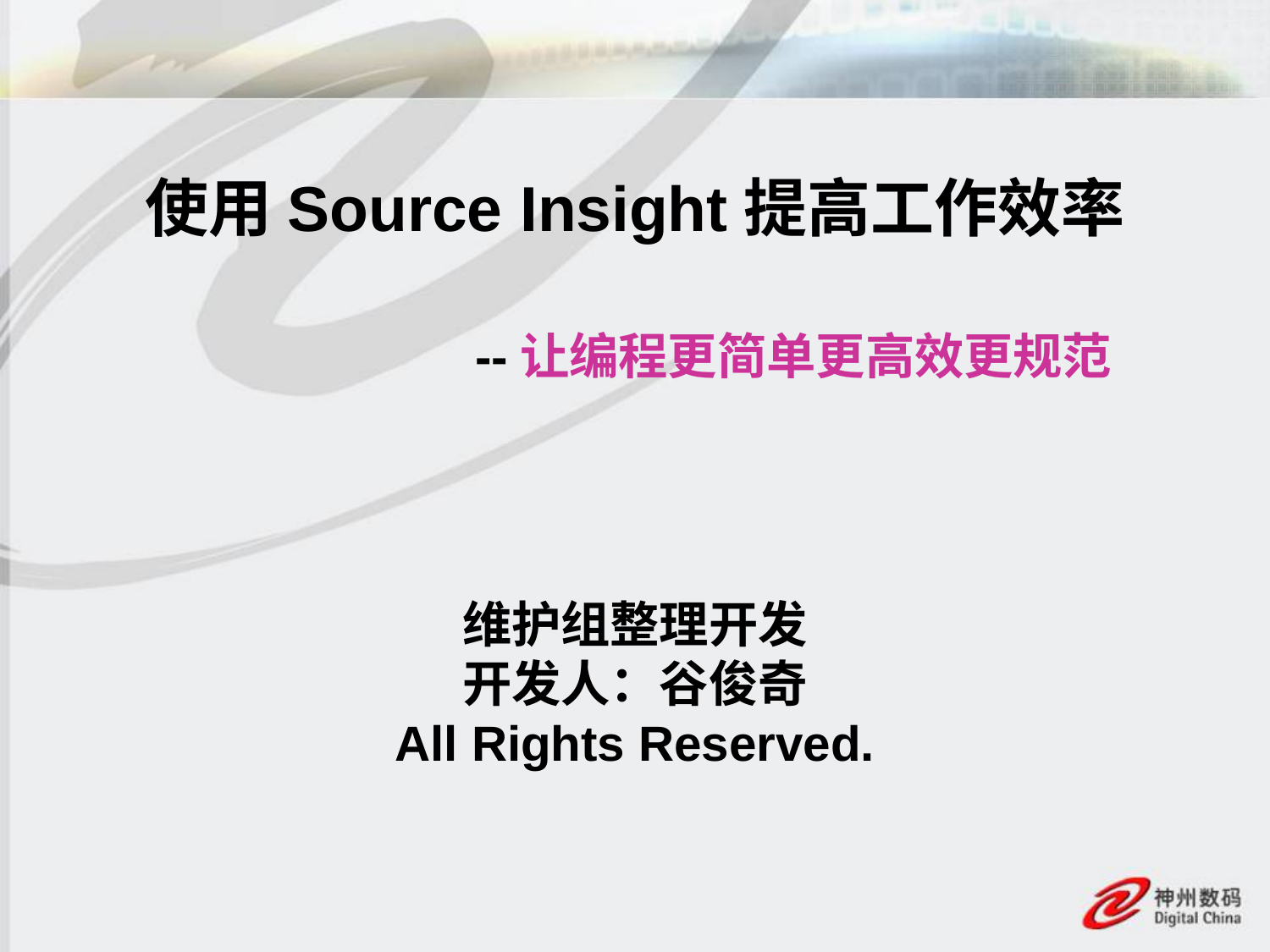

# 使用Source Insight提高工作效率
--让编程更简单更高效更规范
维护组整理开发
开发人：谷俊奇
All Rights Reserved.